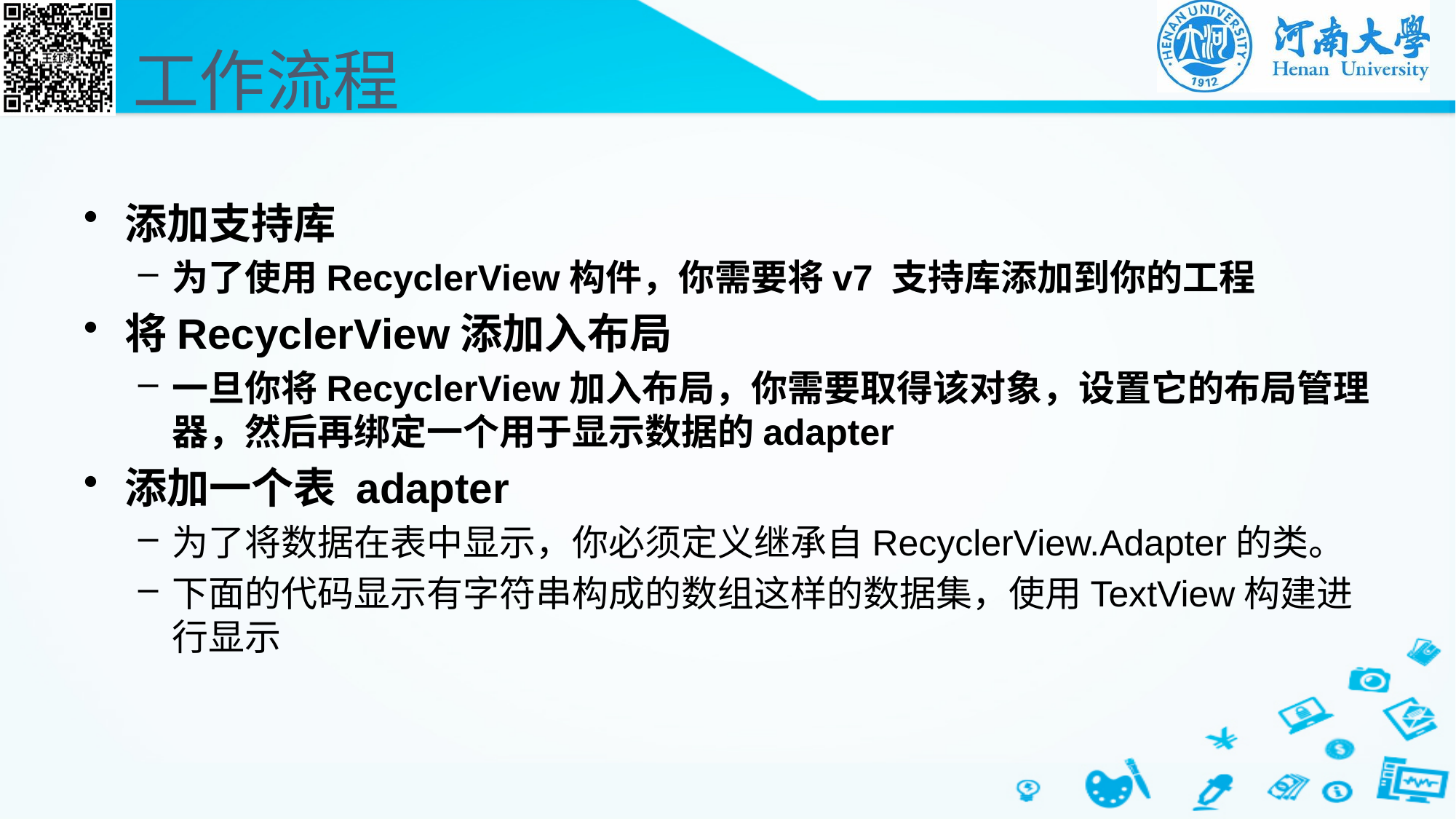

# 工作流程
添加支持库
为了使用RecyclerView构件，你需要将v7 支持库添加到你的工程
将RecyclerView添加入布局
一旦你将RecyclerView加入布局，你需要取得该对象，设置它的布局管理器，然后再绑定一个用于显示数据的adapter
添加一个表 adapter
为了将数据在表中显示，你必须定义继承自RecyclerView.Adapter的类。
下面的代码显示有字符串构成的数组这样的数据集，使用TextView构建进行显示